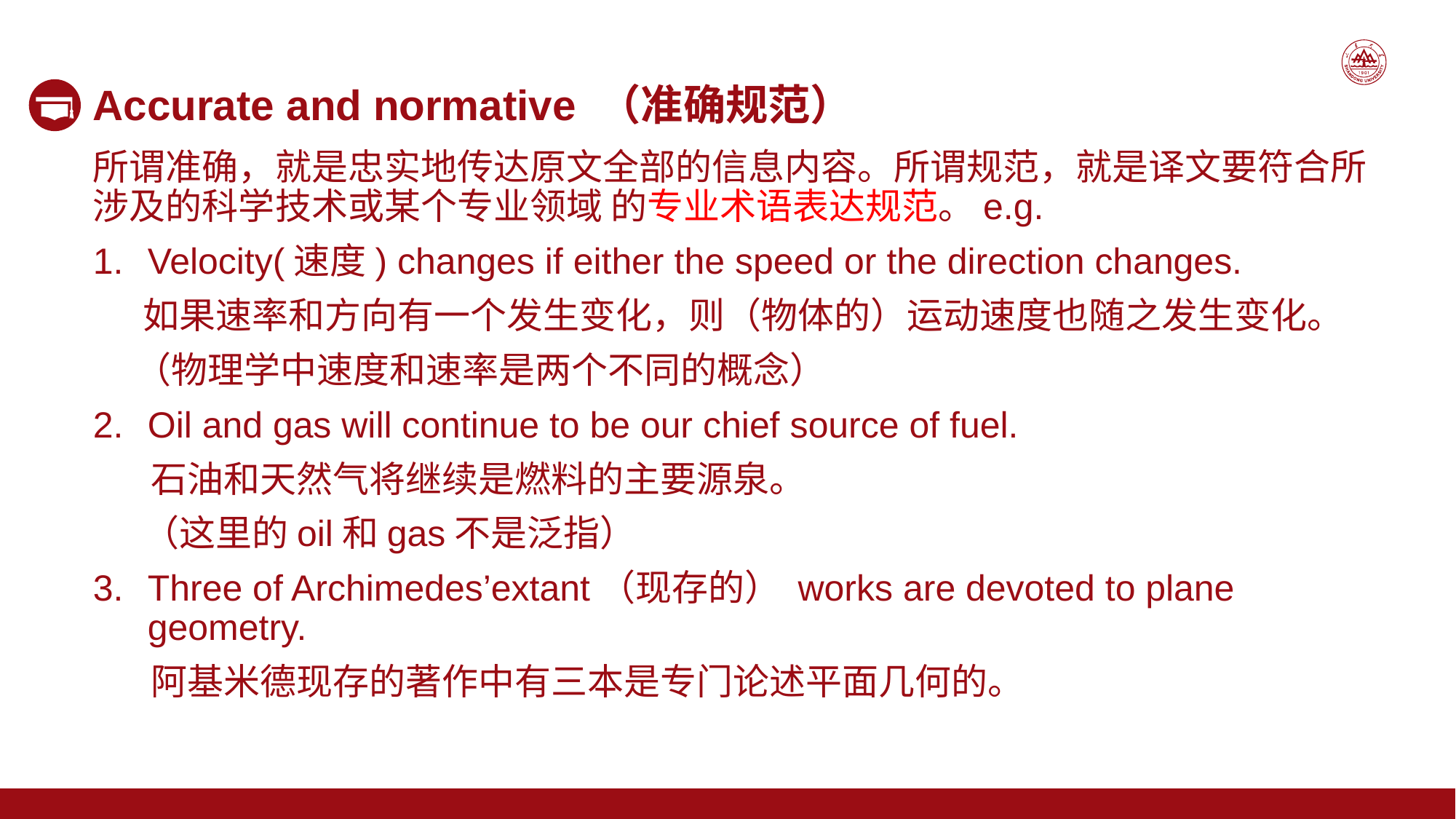

Accurate and normative （准确规范）
所谓准确，就是忠实地传达原文全部的信息内容。所谓规范，就是译文要符合所涉及的科学技术或某个专业领域 的专业术语表达规范。e.g.
Velocity(速度) changes if either the speed or the direction changes.
     如果速率和方向有一个发生变化，则（物体的）运动速度也随之发生变化。
    （物理学中速度和速率是两个不同的概念）
Oil and gas will continue to be our chief source of fuel.
      石油和天然气将继续是燃料的主要源泉。
     （这里的oil和gas不是泛指）
Three of Archimedes’extant（现存的） works are devoted to plane geometry.
      阿基米德现存的著作中有三本是专门论述平面几何的。